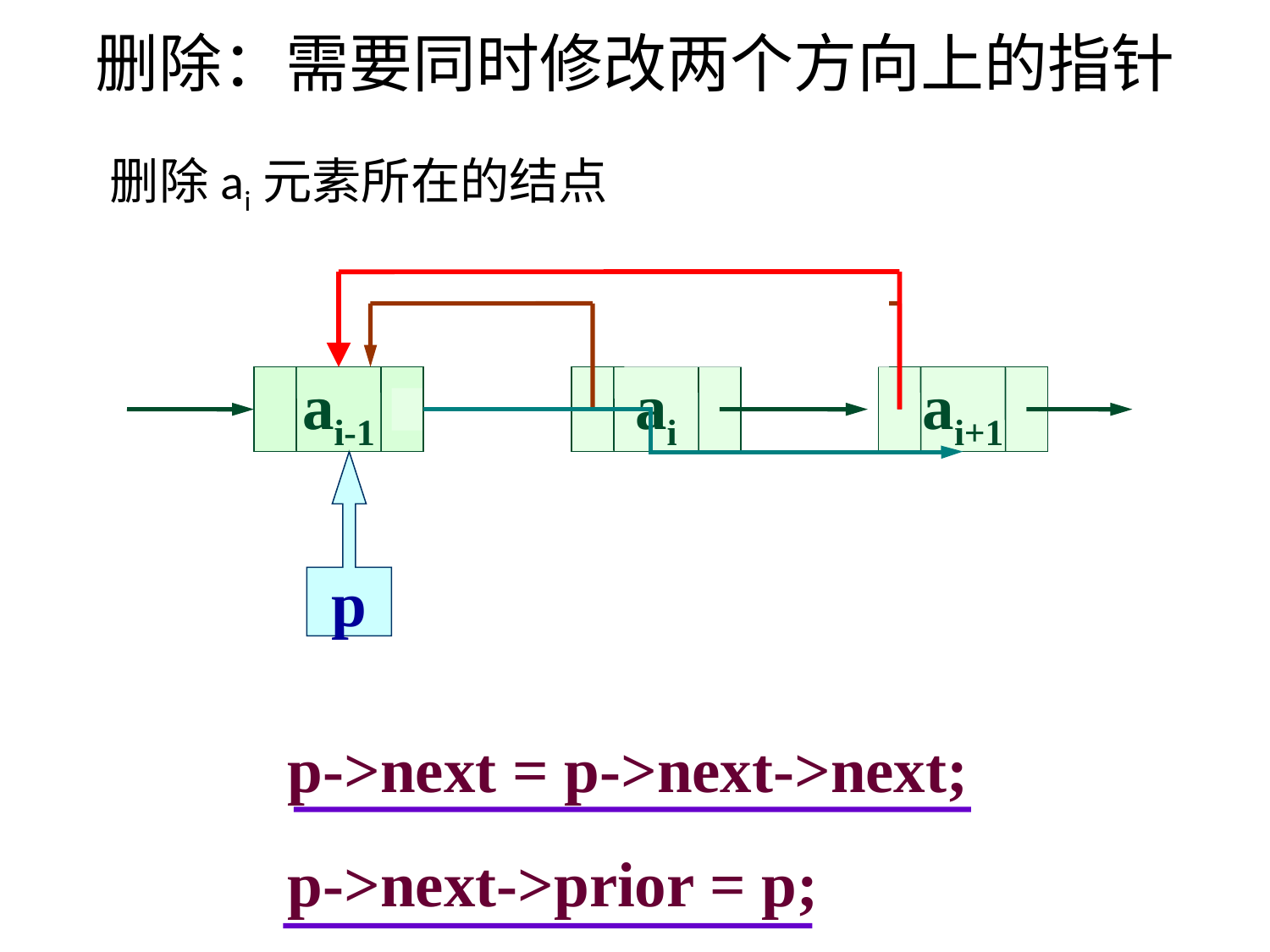

# 删除：需要同时修改两个方向上的指针
删除ai元素所在的结点

ai-1

ai-1

ai

ai+1

p
p->next = p->next->next;
p->next->prior = p;